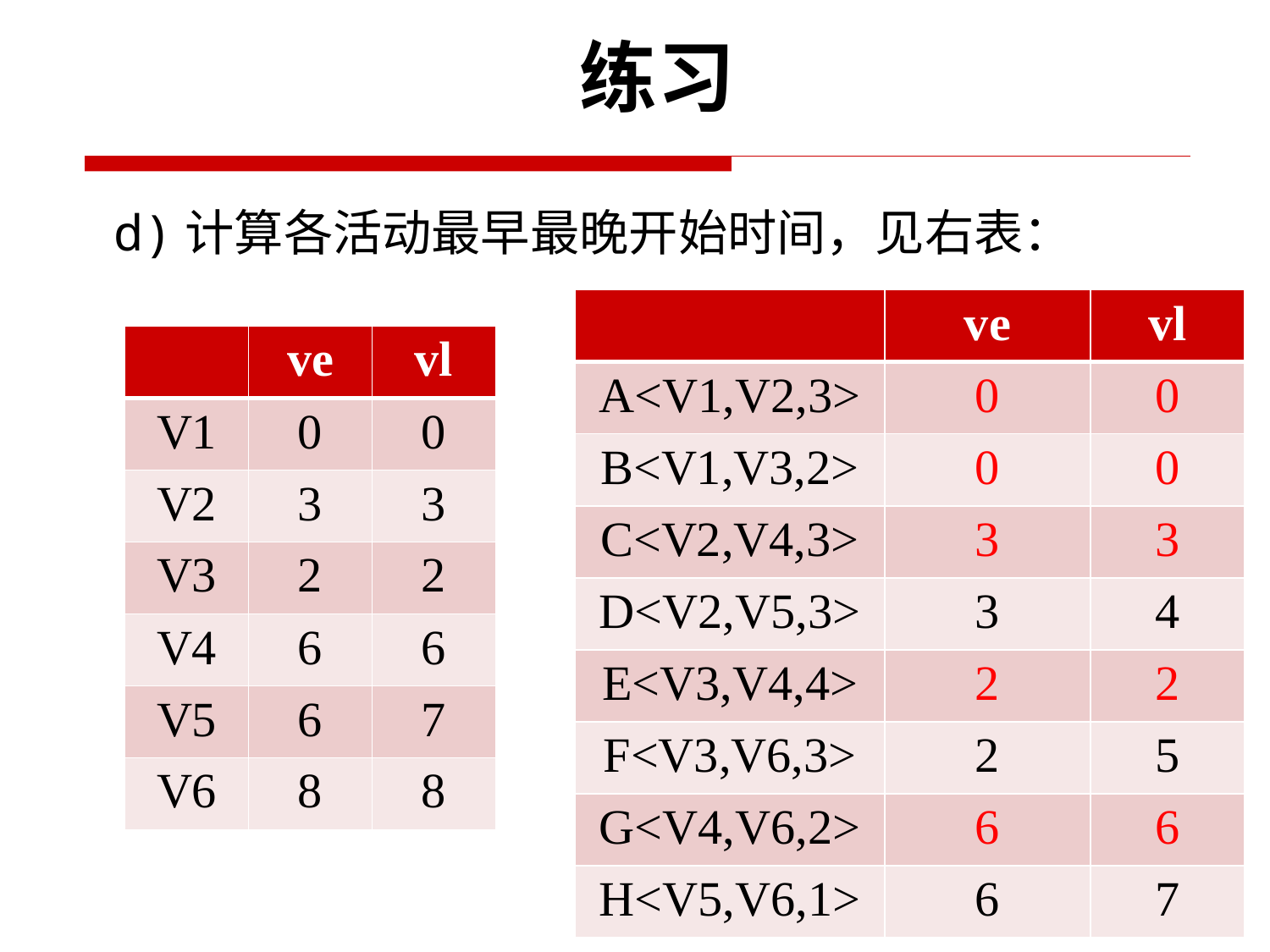

练习
 d)计算各活动最早最晚开始时间，见右表：

|  | ve | vl |
| --- | --- | --- |
| A<V1,V2,3> | 0 | 0 |
| B<V1,V3,2> | 0 | 0 |
| C<V2,V4,3> | 3 | 3 |
| D<V2,V5,3> | 3 | 4 |
| E<V3,V4,4> | 2 | 2 |
| F<V3,V6,3> | 2 | 5 |
| G<V4,V6,2> | 6 | 6 |
| H<V5,V6,1> | 6 | 7 |
|  | ve | vl |
| --- | --- | --- |
| V1 | 0 | 0 |
| V2 | 3 | 3 |
| V3 | 2 | 2 |
| V4 | 6 | 6 |
| V5 | 6 | 7 |
| V6 | 8 | 8 |